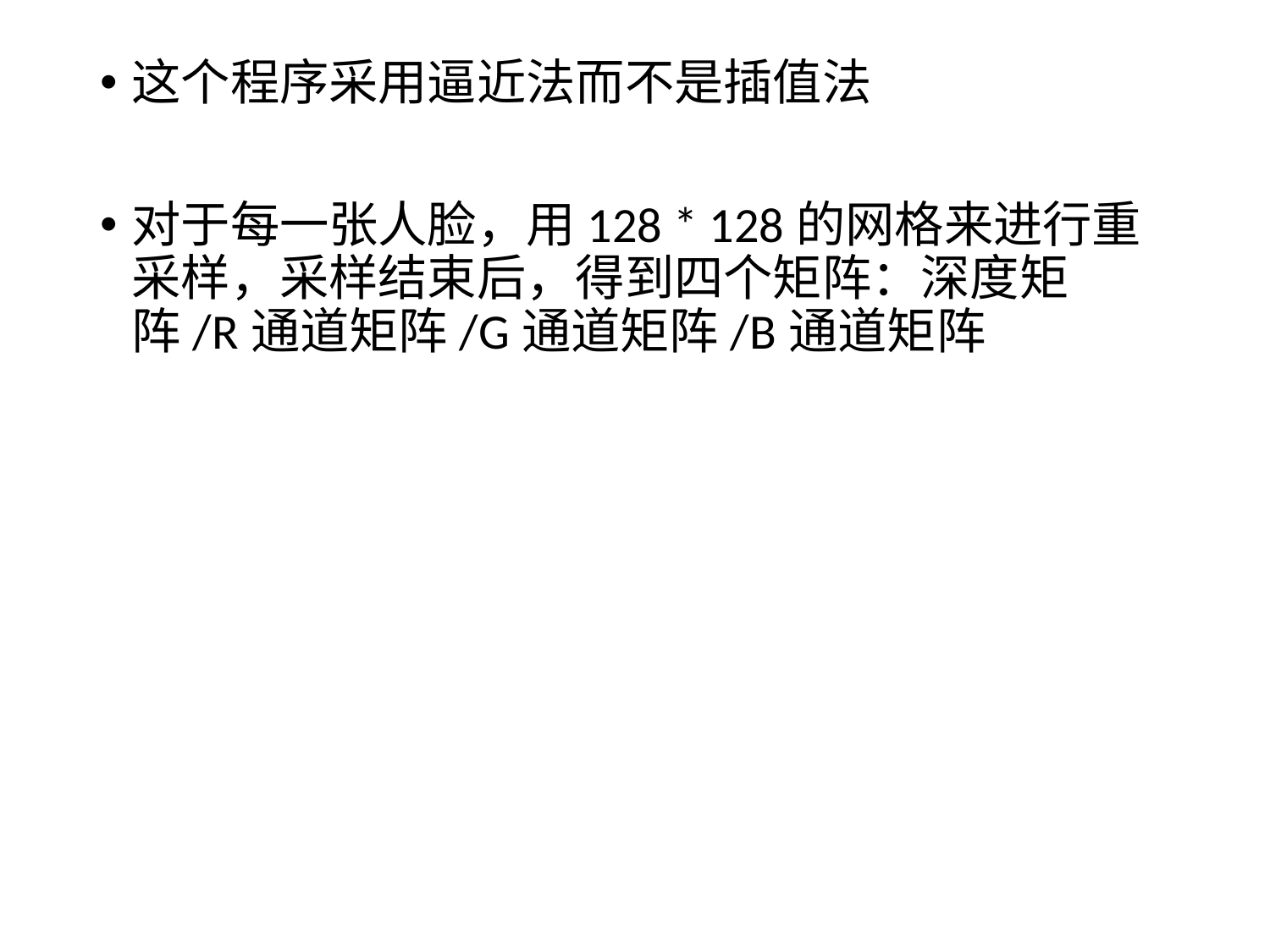

这个程序采用逼近法而不是插值法

对于每一张人脸，用128 * 128的网格来进行重采样，采样结束后，得到四个矩阵：深度矩阵/R通道矩阵/G通道矩阵/B通道矩阵